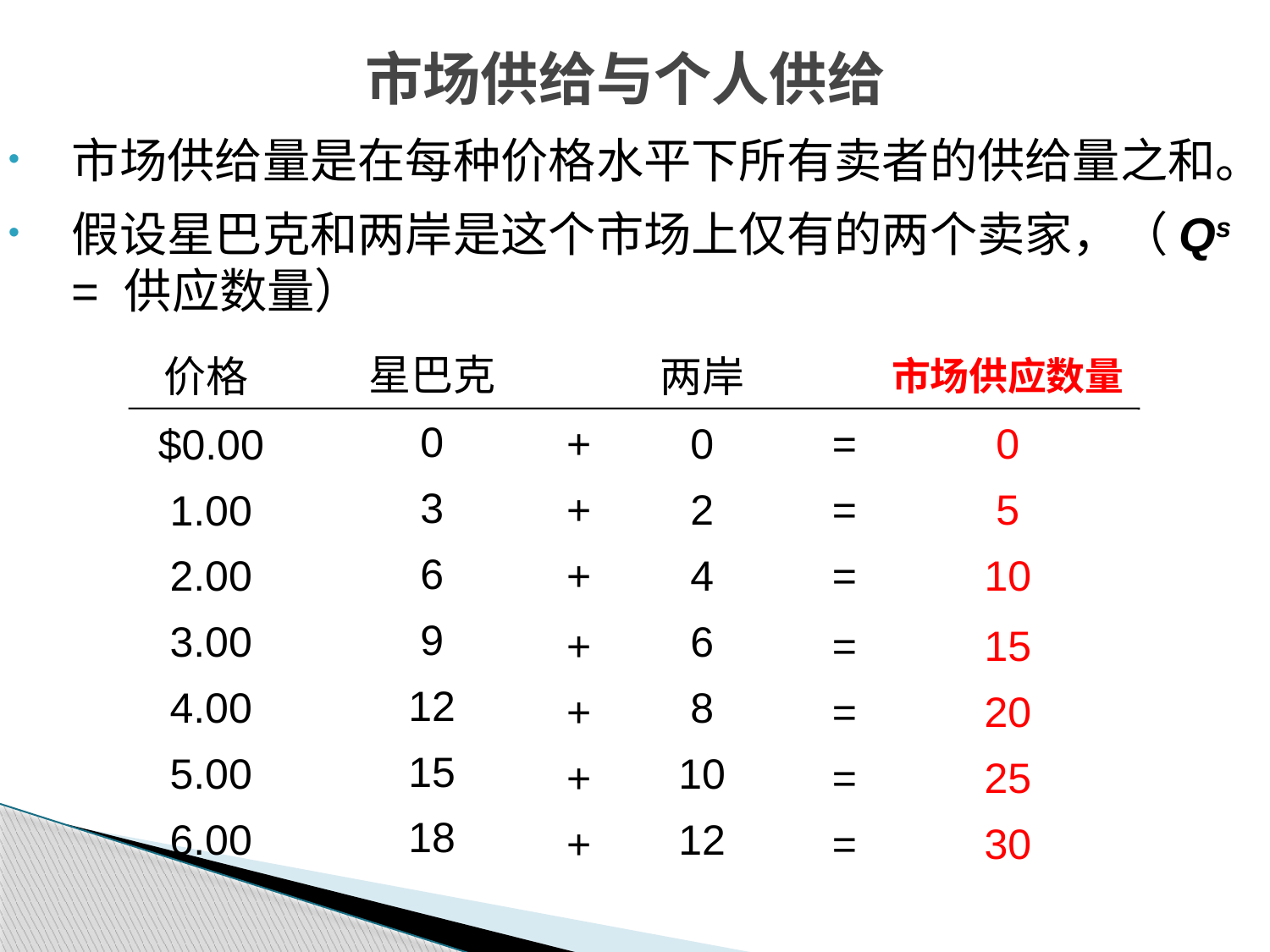

市场供给与个人供给
市场供给量是在每种价格水平下所有卖者的供给量之和。
假设星巴克和两岸是这个市场上仅有的两个卖家，（Qs = 供应数量）

星巴克
0
3
6
9
12
15
18

两岸
0
2
4
6
8
10
12

市场供应数量

价格
$0.00
1.00
2.00
3.00
4.00
5.00
6.00

+
=
0

+
=
5

+
=
10

+
=
15
+
=
20
+
=
25
+
=
30